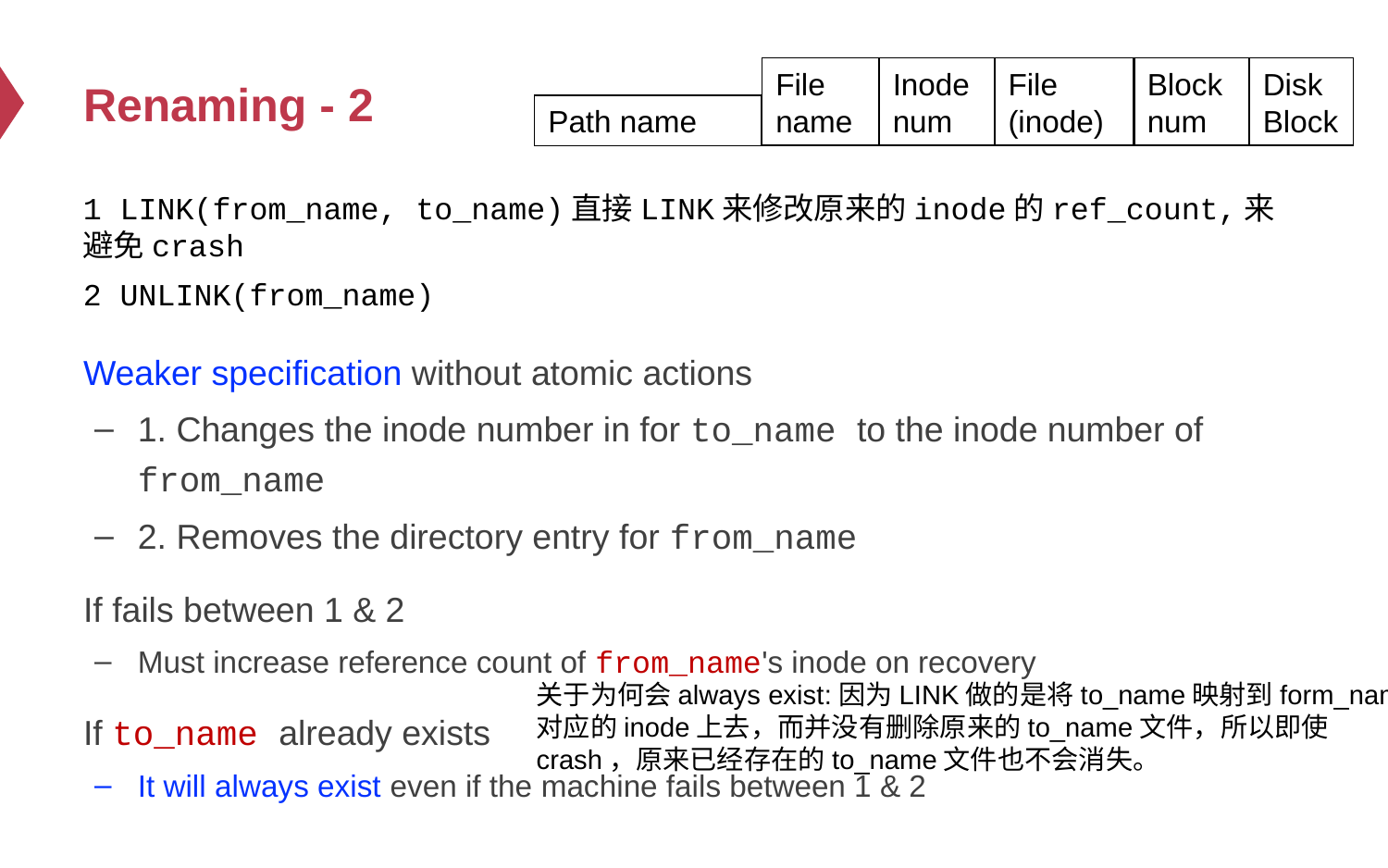

# Renaming - 2
File
name
Inode num
File
(inode)
Block num
Disk
Block
Path name
1 LINK(from_name, to_name)直接LINK来修改原来的inode的ref_count,来避免crash
2 UNLINK(from_name)
Weaker specification without atomic actions
1. Changes the inode number in for to_name to the inode number of from_name
2. Removes the directory entry for from_name
If fails between 1 & 2
Must increase reference count of from_name's inode on recovery
If to_name already exists
It will always exist even if the machine fails between 1 & 2

关于为何会always exist:因为LINK做的是将to_name映射到form_name
对应的inode上去，而并没有删除原来的to_name文件，所以即使
crash，原来已经存在的to_name文件也不会消失。
27